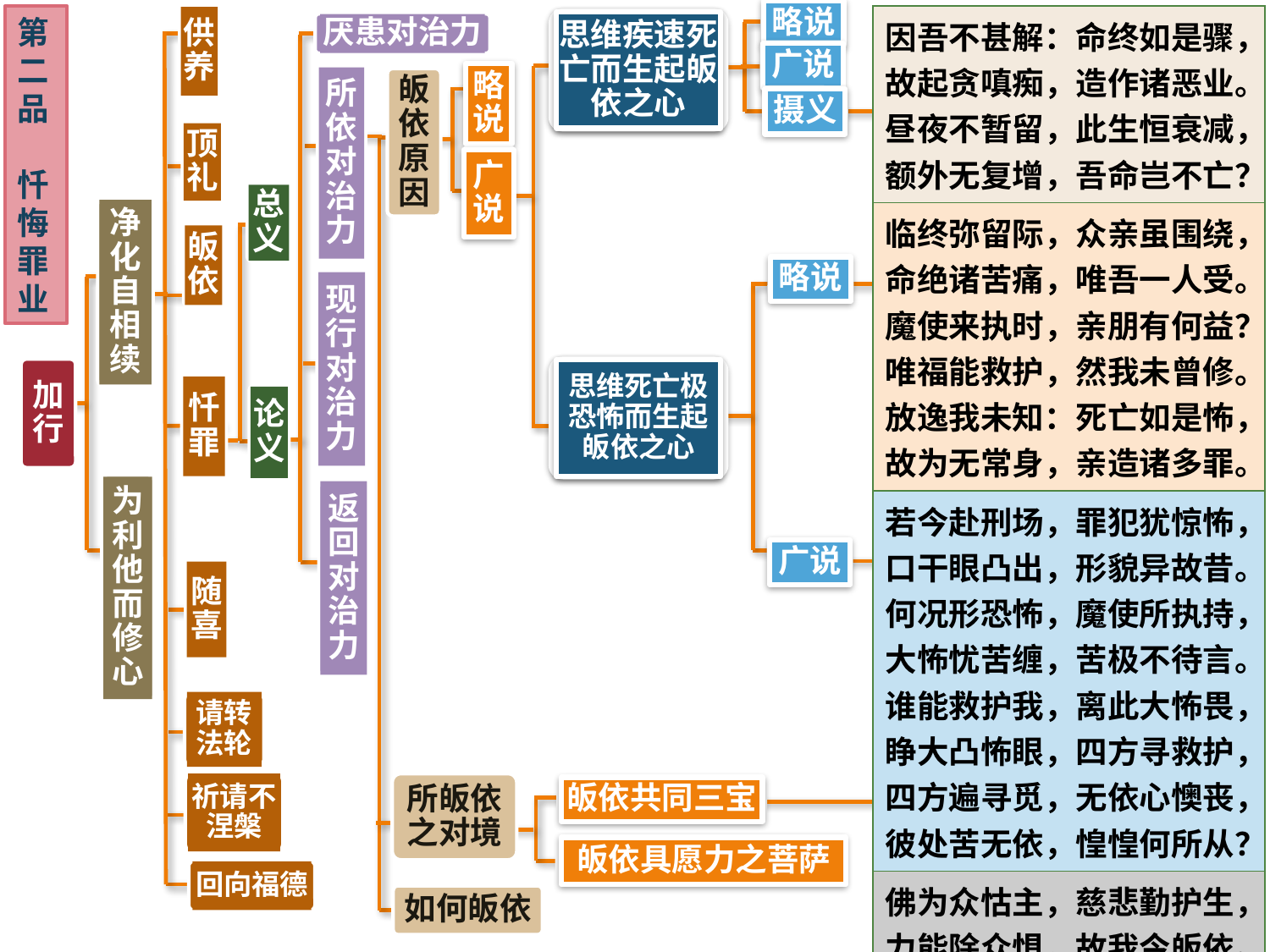

略说
第二
品
 忏悔罪业

供养
| 因吾不甚解：命终如是骤，故起贪嗔痴，造作诸恶业。昼夜不暂留，此生恒衰减，额外无复增，吾命岂不亡？ |
| --- |
| 临终弥留际，众亲虽围绕，命绝诸苦痛，唯吾一人受。魔使来执时，亲朋有何益？唯福能救护，然我未曾修。放逸我未知：死亡如是怖，故为无常身，亲造诸多罪。 |
| 若今赴刑场，罪犯犹惊怖，口干眼凸出，形貌异故昔。何况形恐怖，魔使所执持，大怖忧苦缠，苦极不待言。谁能救护我，离此大怖畏，睁大凸怖眼，四方寻救护，四方遍寻觅，无依心懊丧，彼处苦无依，惶惶何所从？ |
| 佛为众怙主，慈悲勤护生，力能除众惧，故我今皈依。如是亦皈依，能除轮回怖，我佛所悟法，及菩萨圣众。 |

思维疾速死亡而生起皈依之心

厌患对治力

广说

略说

所依对治力

皈依原因

摄义

顶礼

广说

总义

净化自相续

皈依

略说

现行对治力

加行

思维死亡极恐怖而生起皈依之心

忏罪

论义

为利他而修心

返回对治力

广说

随喜

请转法轮

祈请不涅槃

所皈依之对境

皈依共同三宝

皈依具愿力之菩萨

回向福德

如何皈依